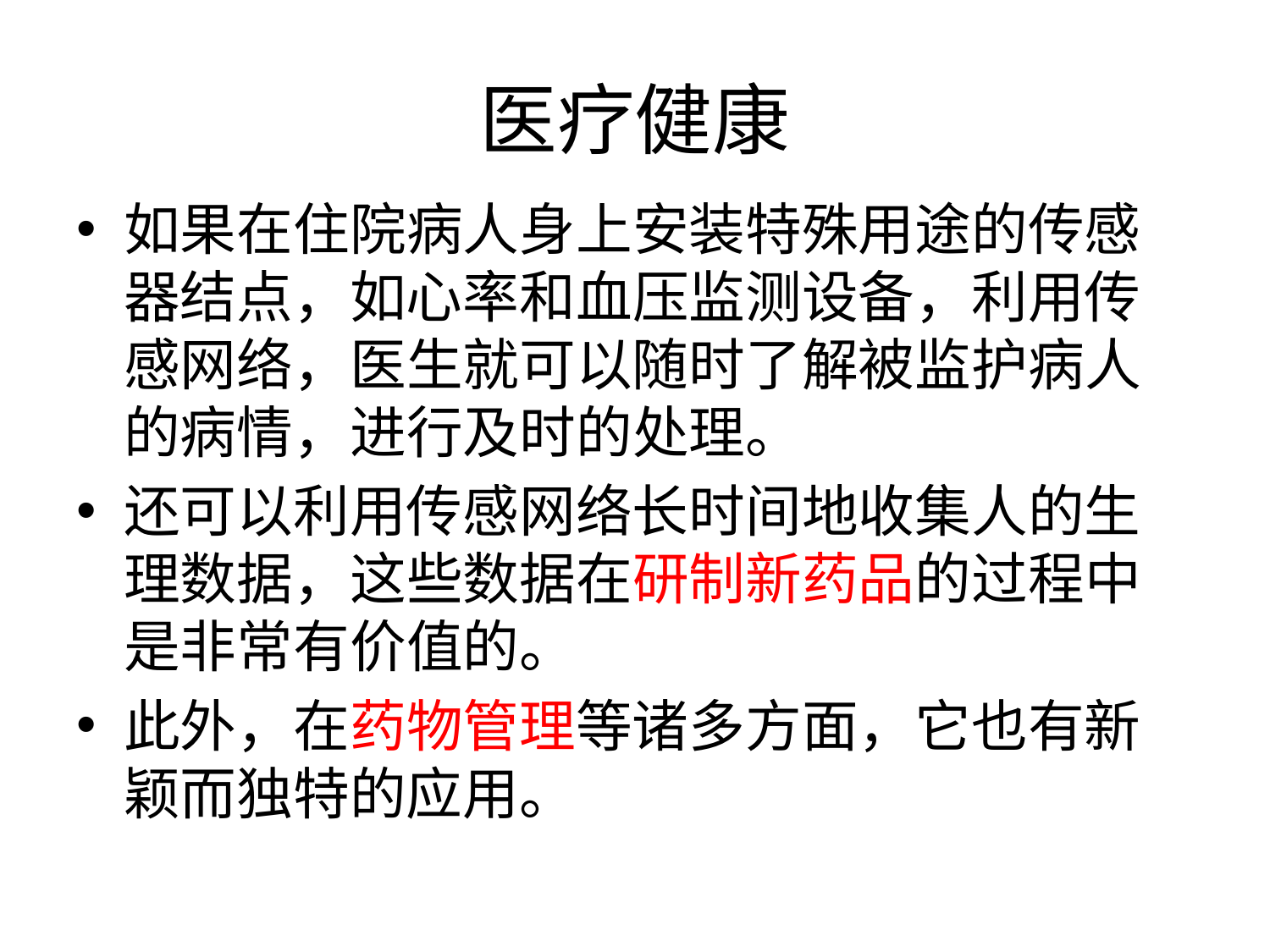

# 医疗健康
如果在住院病人身上安装特殊用途的传感器结点，如心率和血压监测设备，利用传感网络，医生就可以随时了解被监护病人的病情，进行及时的处理。
还可以利用传感网络长时间地收集人的生理数据，这些数据在研制新药品的过程中是非常有价值的。
此外，在药物管理等诸多方面，它也有新颖而独特的应用。